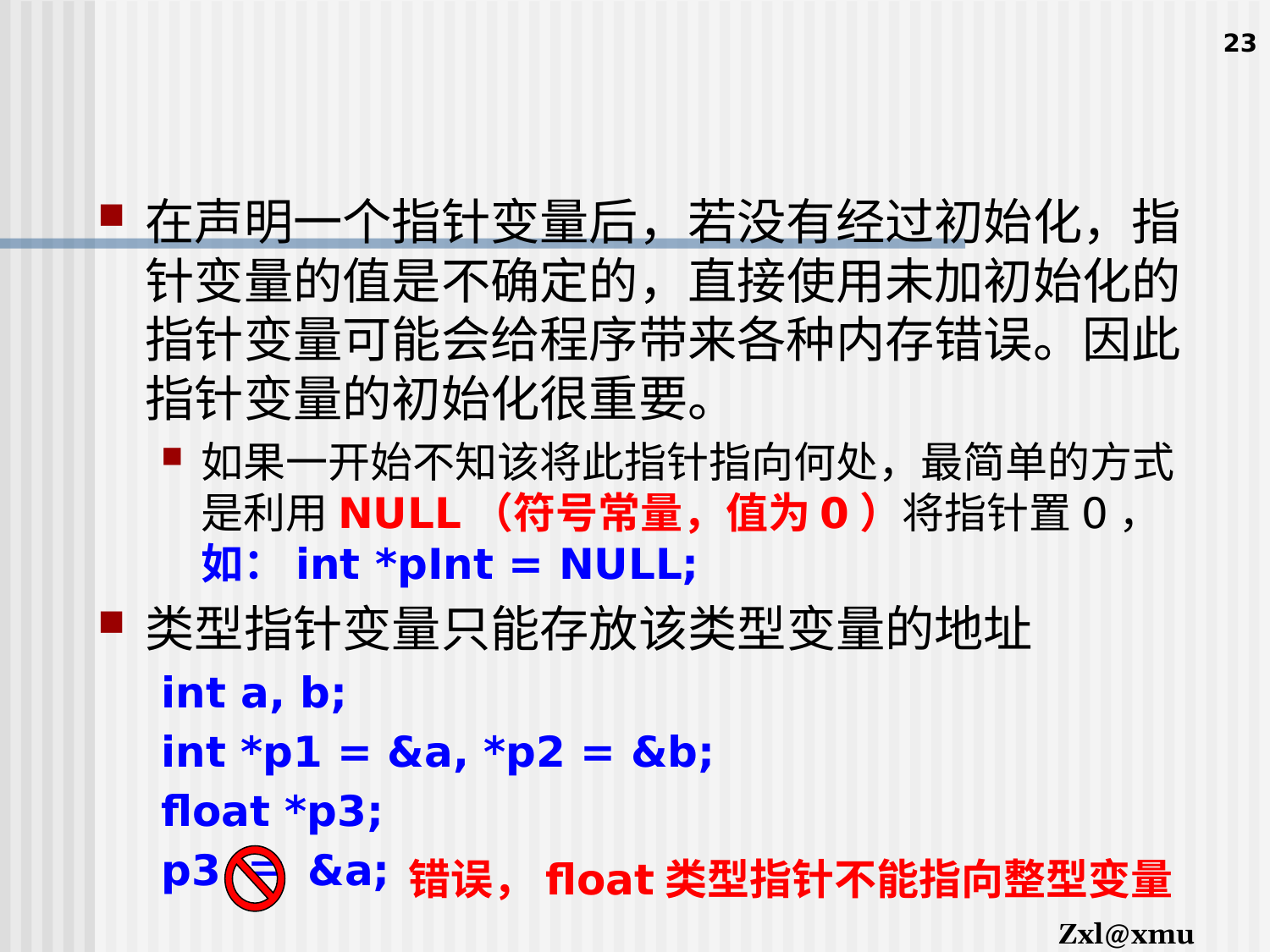

23
#
在声明一个指针变量后，若没有经过初始化，指针变量的值是不确定的，直接使用未加初始化的指针变量可能会给程序带来各种内存错误。因此指针变量的初始化很重要。
如果一开始不知该将此指针指向何处，最简单的方式是利用NULL（符号常量，值为0）将指针置0，
如：int *pInt = NULL;
类型指针变量只能存放该类型变量的地址
int a, b;
int *p1 = &a, *p2 = &b;
float *p3;
p3 ＝ &a;

错误，float类型指针不能指向整型变量